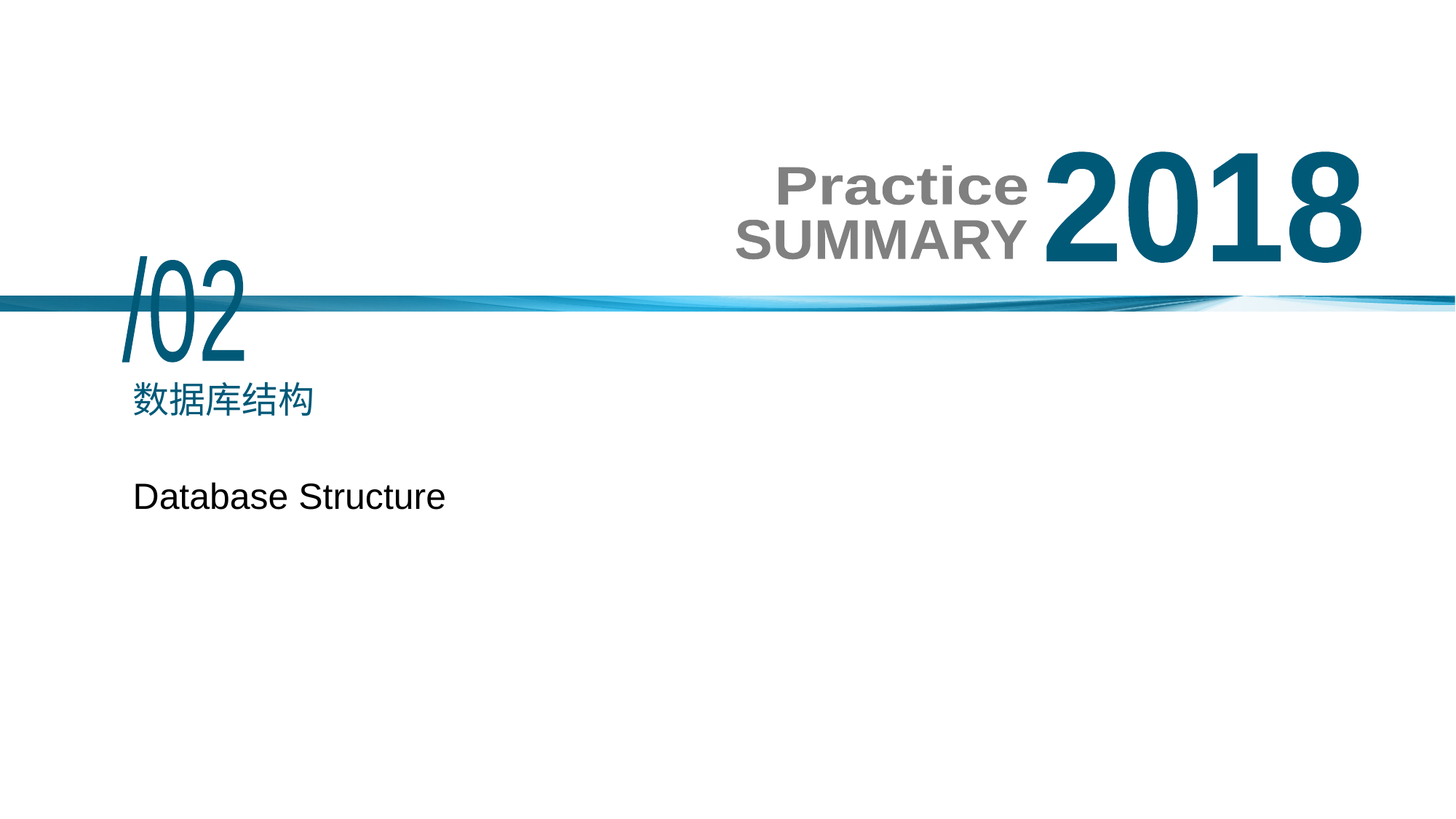

2018
Practice
SUMMARY
/02
# 数据库结构
Database Structure